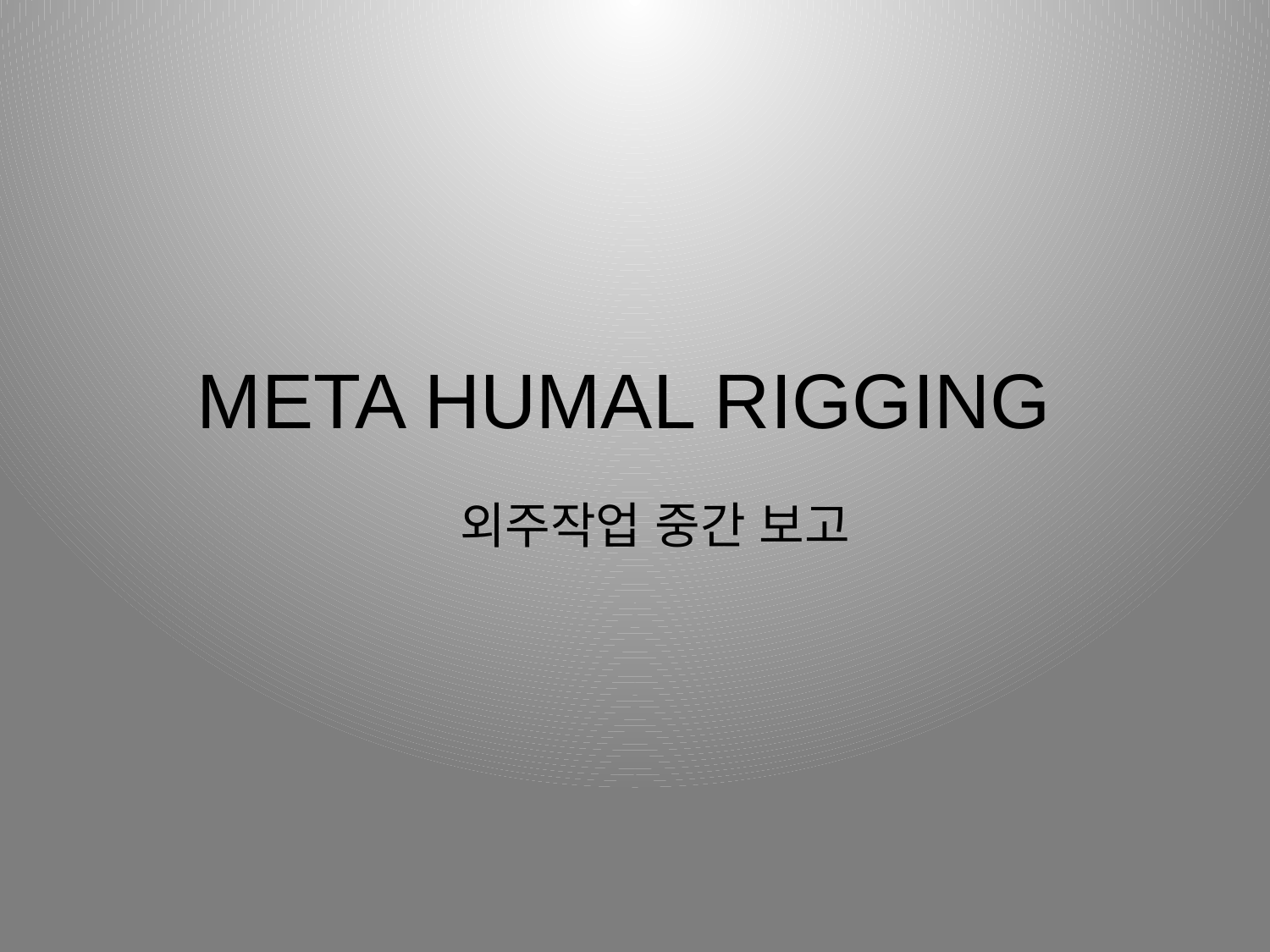

# META HUMAL RIGGING
외주작업 중간 보고